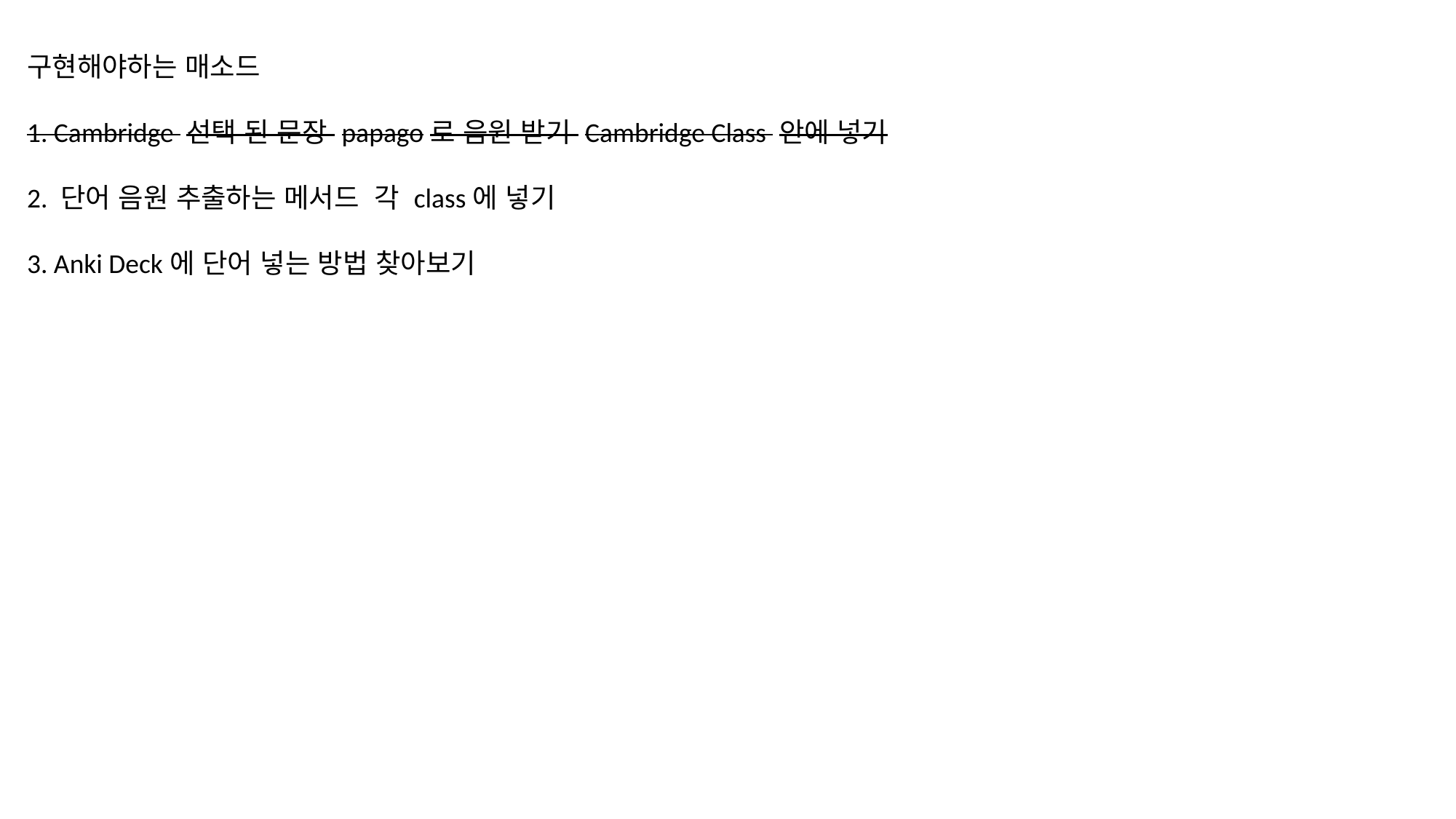

구현해야하는 매소드

1. Cambridge 선택 된 문장 papago로 음원 받기 Cambridge Class 안에 넣기

2. 단어 음원 추출하는 메서드  각 class에 넣기

3. Anki Deck에 단어 넣는 방법 찾아보기